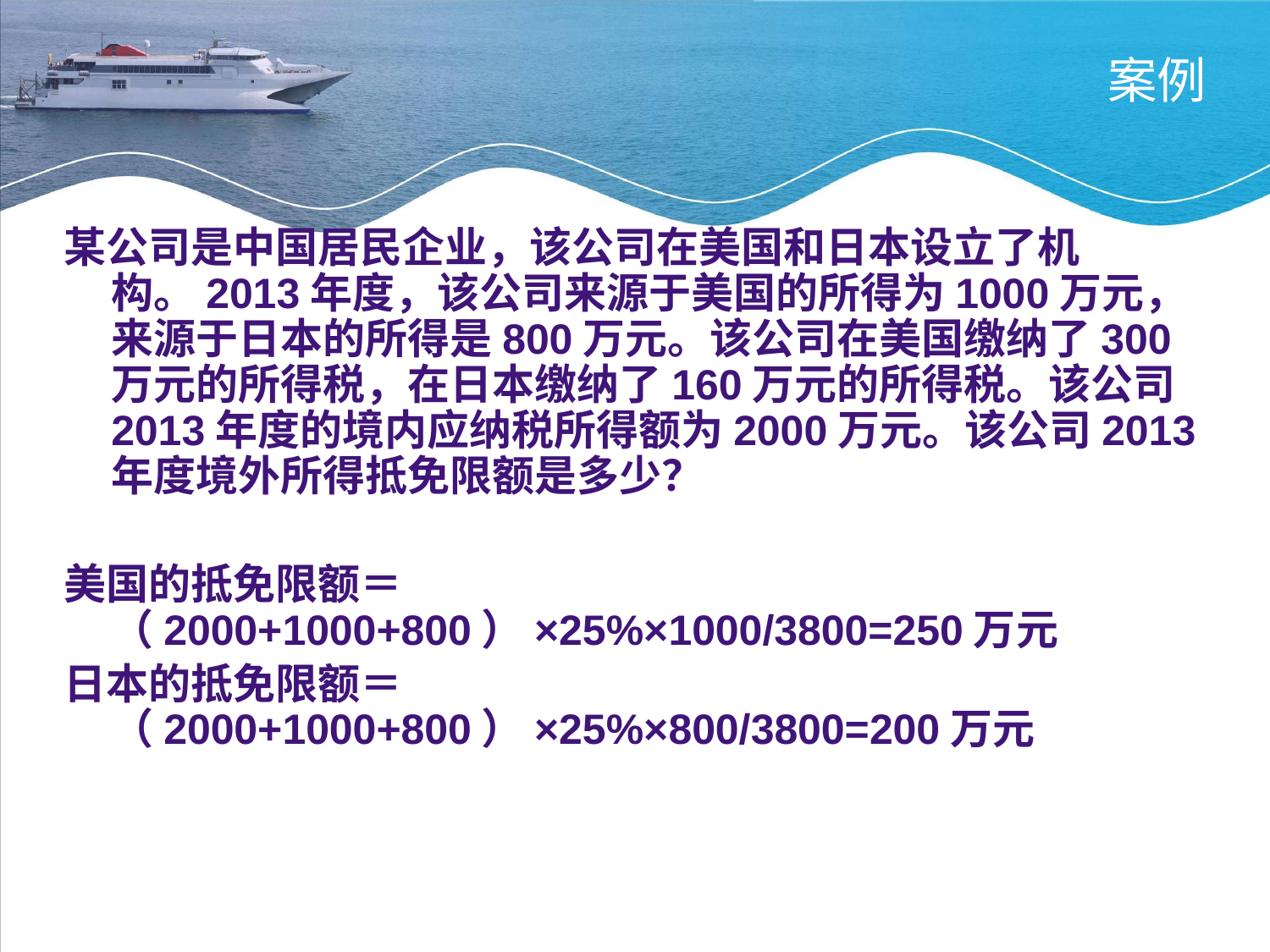

# 案例
某公司是中国居民企业，该公司在美国和日本设立了机构。2013年度，该公司来源于美国的所得为1000万元，来源于日本的所得是800万元。该公司在美国缴纳了300万元的所得税，在日本缴纳了160万元的所得税。该公司2013年度的境内应纳税所得额为2000万元。该公司2013年度境外所得抵免限额是多少？

美国的抵免限额＝（2000+1000+800）×25%×1000/3800=250万元
日本的抵免限额＝ （2000+1000+800）×25%×800/3800=200万元